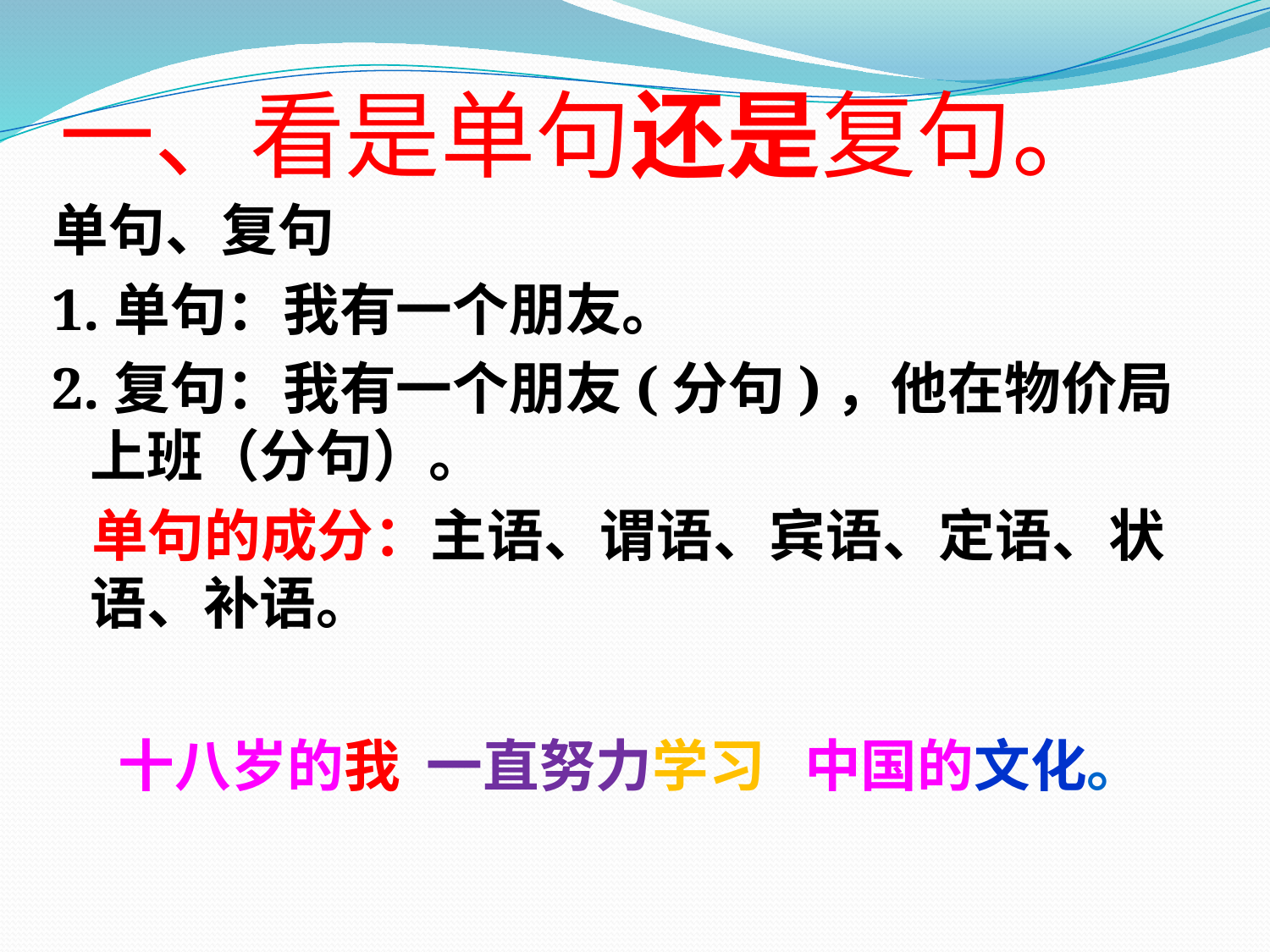

# 一、看是单句还是复句。
单句、复句
1.单句：我有一个朋友。
2.复句：我有一个朋友(分句)，他在物价局上班（分句）。
  单句的成分：主语、谓语、宾语、定语、状语、补语。

 十八岁的我  一直努力学习   中国的文化。